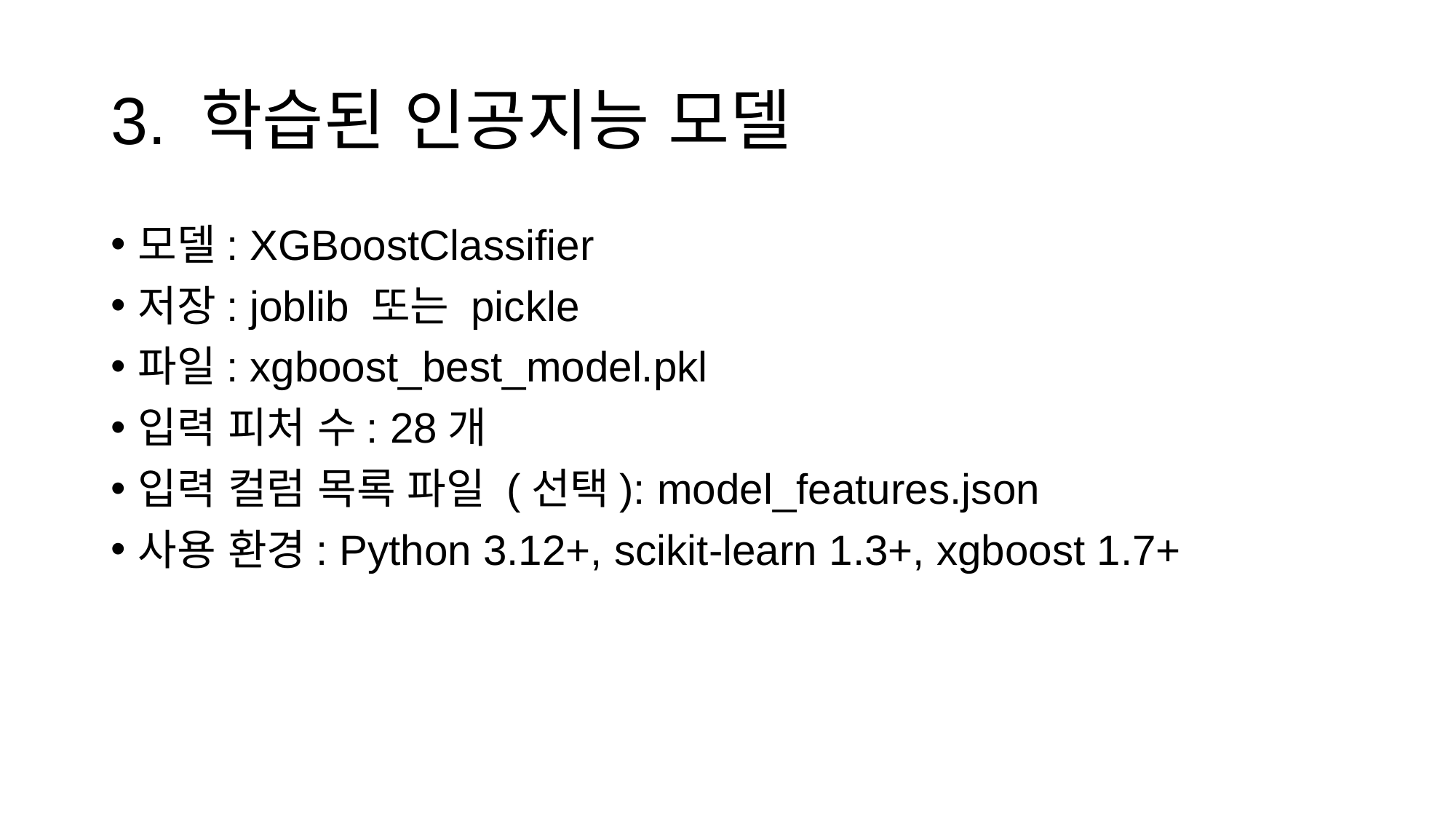

# 3. 학습된 인공지능 모델
모델: XGBoostClassifier
저장: joblib 또는 pickle
파일: xgboost_best_model.pkl
입력 피처 수: 28개
입력 컬럼 목록 파일 (선택): model_features.json
사용 환경: Python 3.12+, scikit-learn 1.3+, xgboost 1.7+